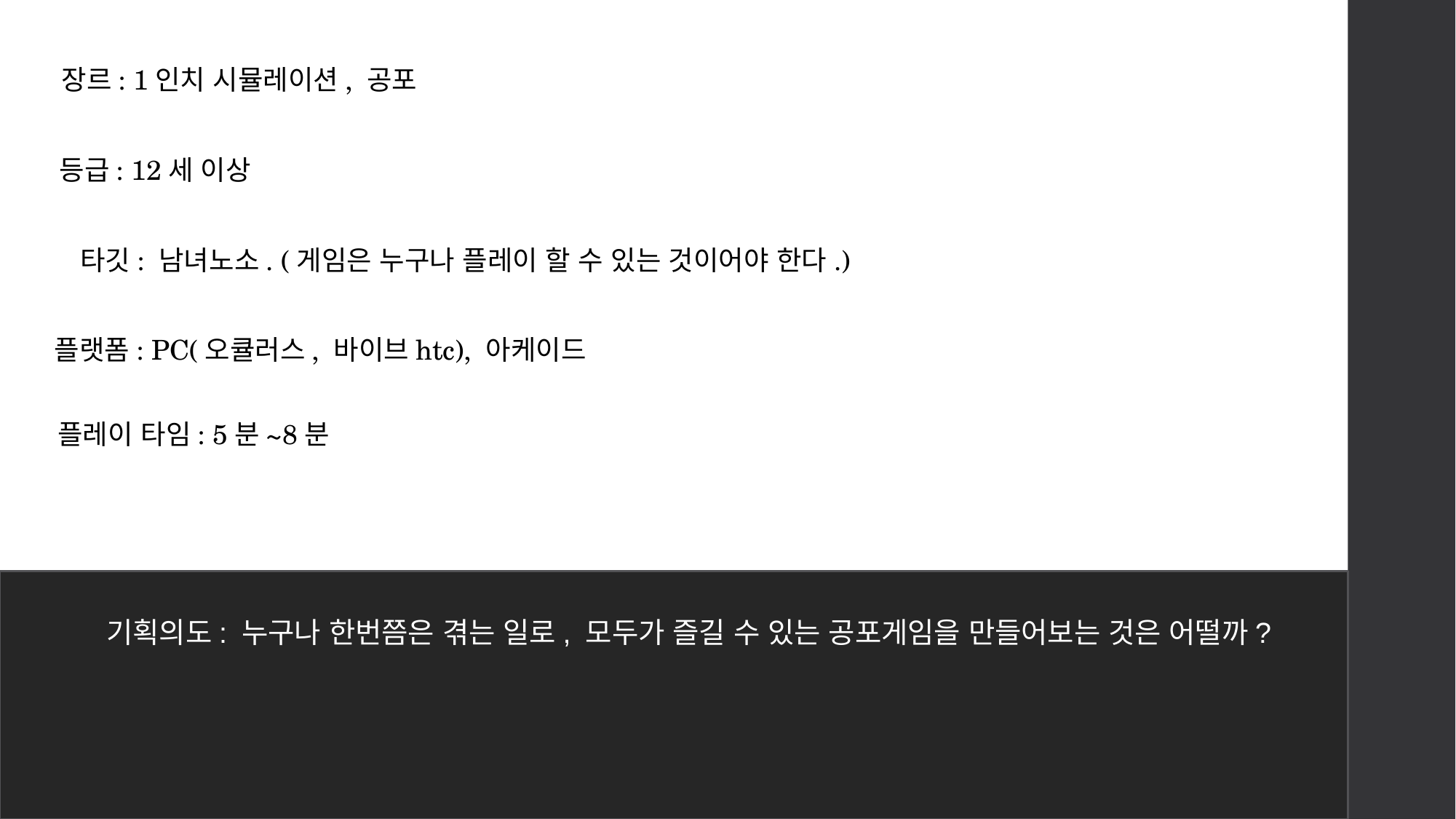

장르: 1인치 시뮬레이션, 공포
등급: 12세 이상
타깃: 남녀노소. (게임은 누구나 플레이 할 수 있는 것이어야 한다.)
플랫폼: PC(오큘러스, 바이브htc), 아케이드
플레이 타임: 5분~8분

기획의도: 누구나 한번쯤은 겪는 일로, 모두가 즐길 수 있는 공포게임을 만들어보는 것은 어떨까?